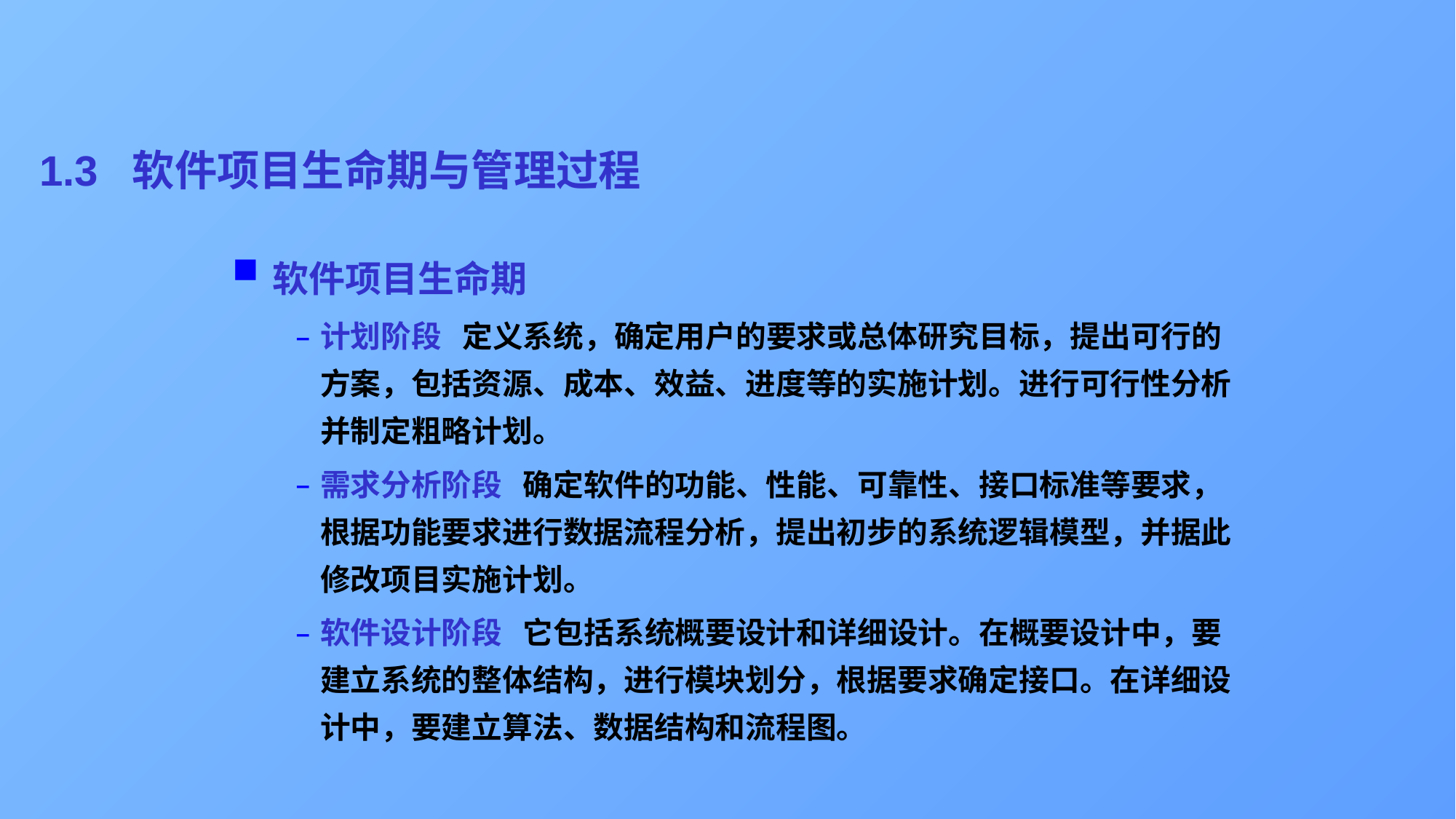

# 1.3  软件项目生命期与管理过程
软件项目生命期
计划阶段   定义系统，确定用户的要求或总体研究目标，提出可行的方案，包括资源、成本、效益、进度等的实施计划。进行可行性分析并制定粗略计划。
需求分析阶段   确定软件的功能、性能、可靠性、接口标准等要求，根据功能要求进行数据流程分析，提出初步的系统逻辑模型，并据此修改项目实施计划。
软件设计阶段   它包括系统概要设计和详细设计。在概要设计中，要建立系统的整体结构，进行模块划分，根据要求确定接口。在详细设计中，要建立算法、数据结构和流程图。